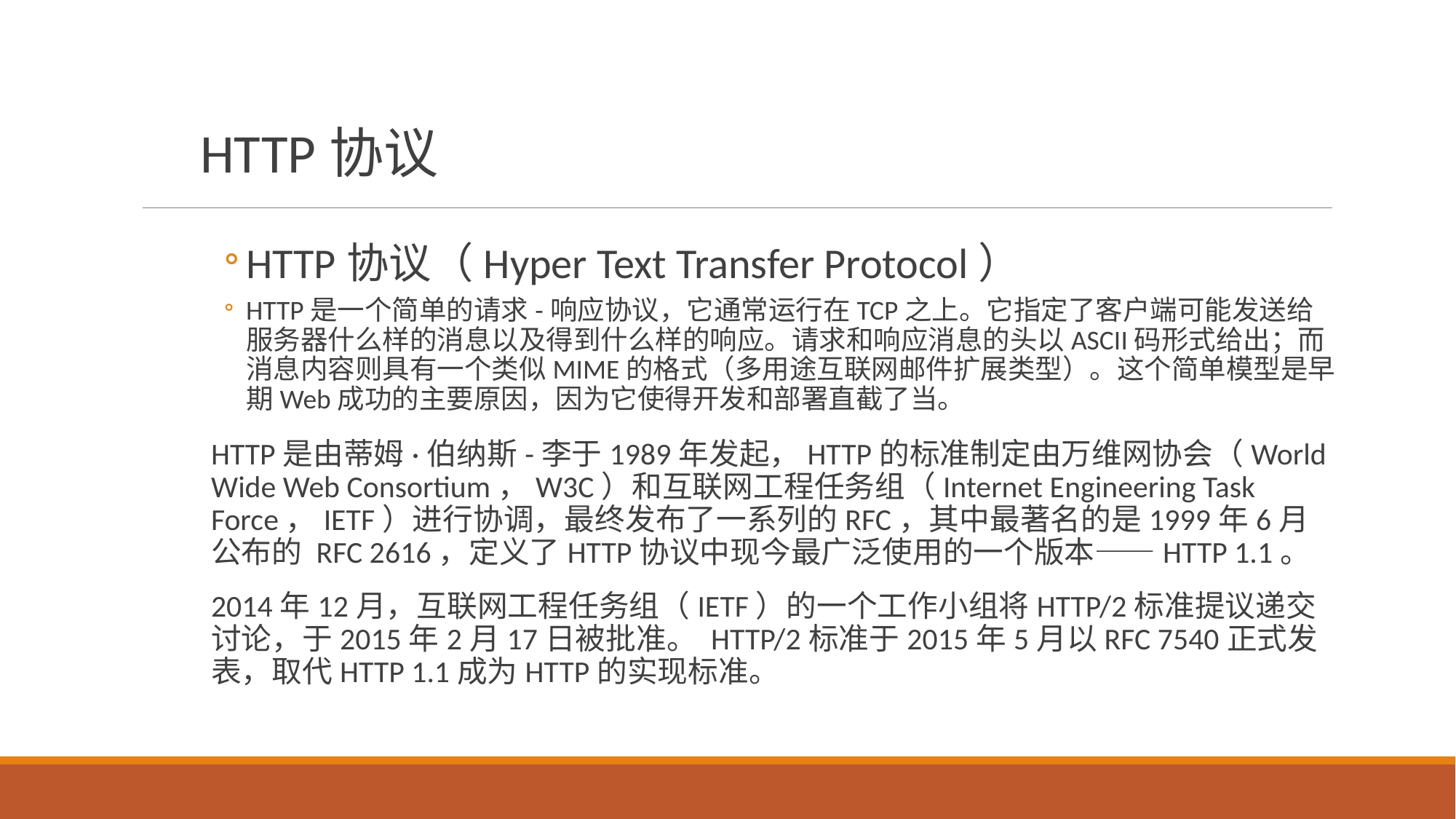

HTTP协议

HTTP协议（Hyper Text Transfer Protocol）
HTTP是一个简单的请求-响应协议，它通常运行在TCP之上。它指定了客户端可能发送给服务器什么样的消息以及得到什么样的响应。请求和响应消息的头以ASCII码形式给出；而消息内容则具有一个类似MIME的格式（多用途互联网邮件扩展类型）。这个简单模型是早期Web成功的主要原因，因为它使得开发和部署直截了当。
HTTP是由蒂姆·伯纳斯-李于1989年发起，HTTP的标准制定由万维网协会（World Wide Web Consortium，W3C）和互联网工程任务组（Internet Engineering Task Force，IETF）进行协调，最终发布了一系列的RFC，其中最著名的是1999年6月公布的 RFC 2616，定义了HTTP协议中现今最广泛使用的一个版本——HTTP 1.1。
2014年12月，互联网工程任务组（IETF）的一个工作小组将HTTP/2标准提议递交讨论，于2015年2月17日被批准。 HTTP/2标准于2015年5月以RFC 7540正式发表，取代HTTP 1.1成为HTTP的实现标准。